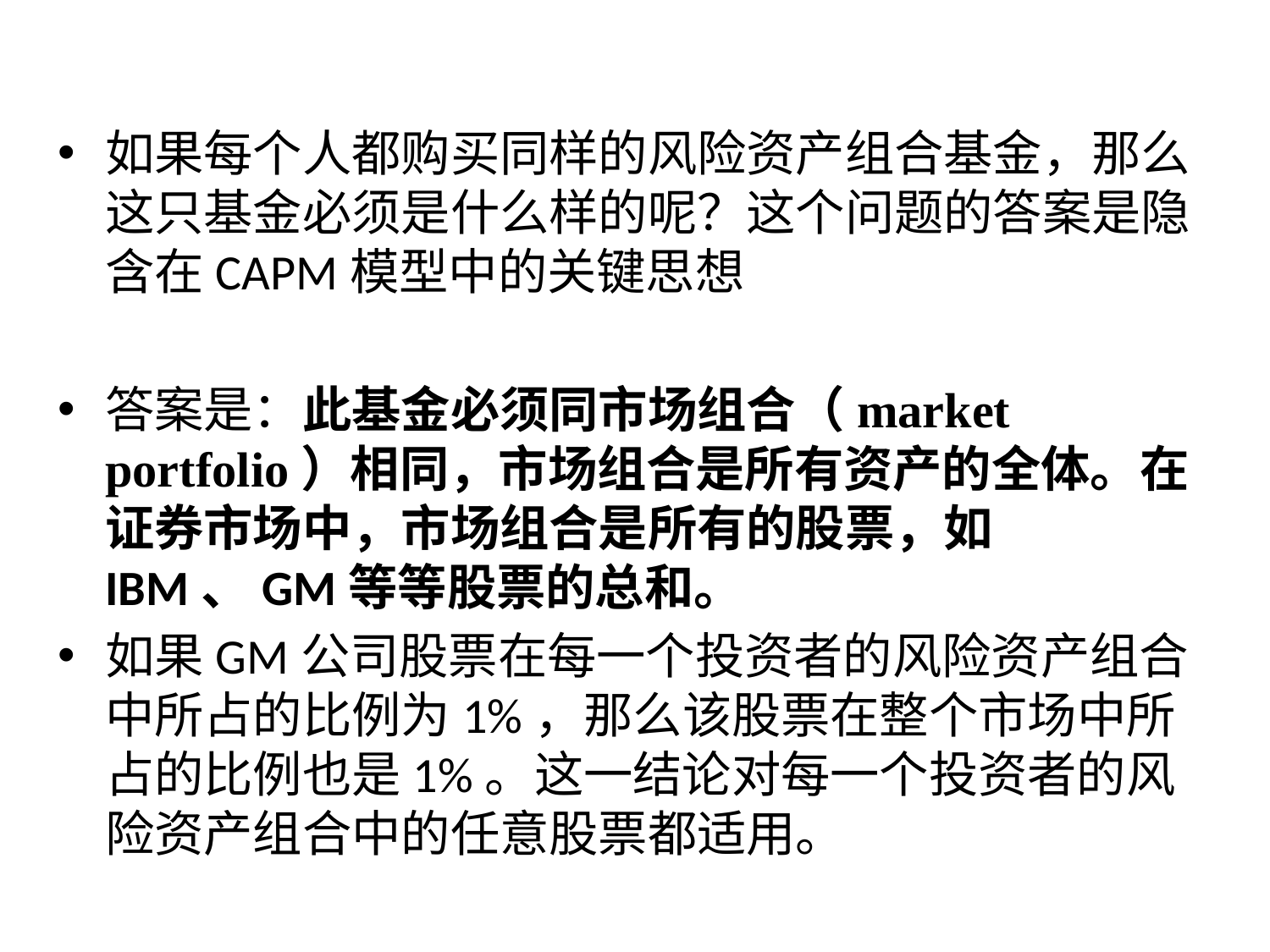

如果每个人都购买同样的风险资产组合基金，那么这只基金必须是什么样的呢？这个问题的答案是隐含在CAPM模型中的关键思想

答案是：此基金必须同市场组合（market portfolio）相同，市场组合是所有资产的全体。在证券市场中，市场组合是所有的股票，如IBM、GM等等股票的总和。
如果GM公司股票在每一个投资者的风险资产组合中所占的比例为1%，那么该股票在整个市场中所占的比例也是1%。这一结论对每一个投资者的风险资产组合中的任意股票都适用。